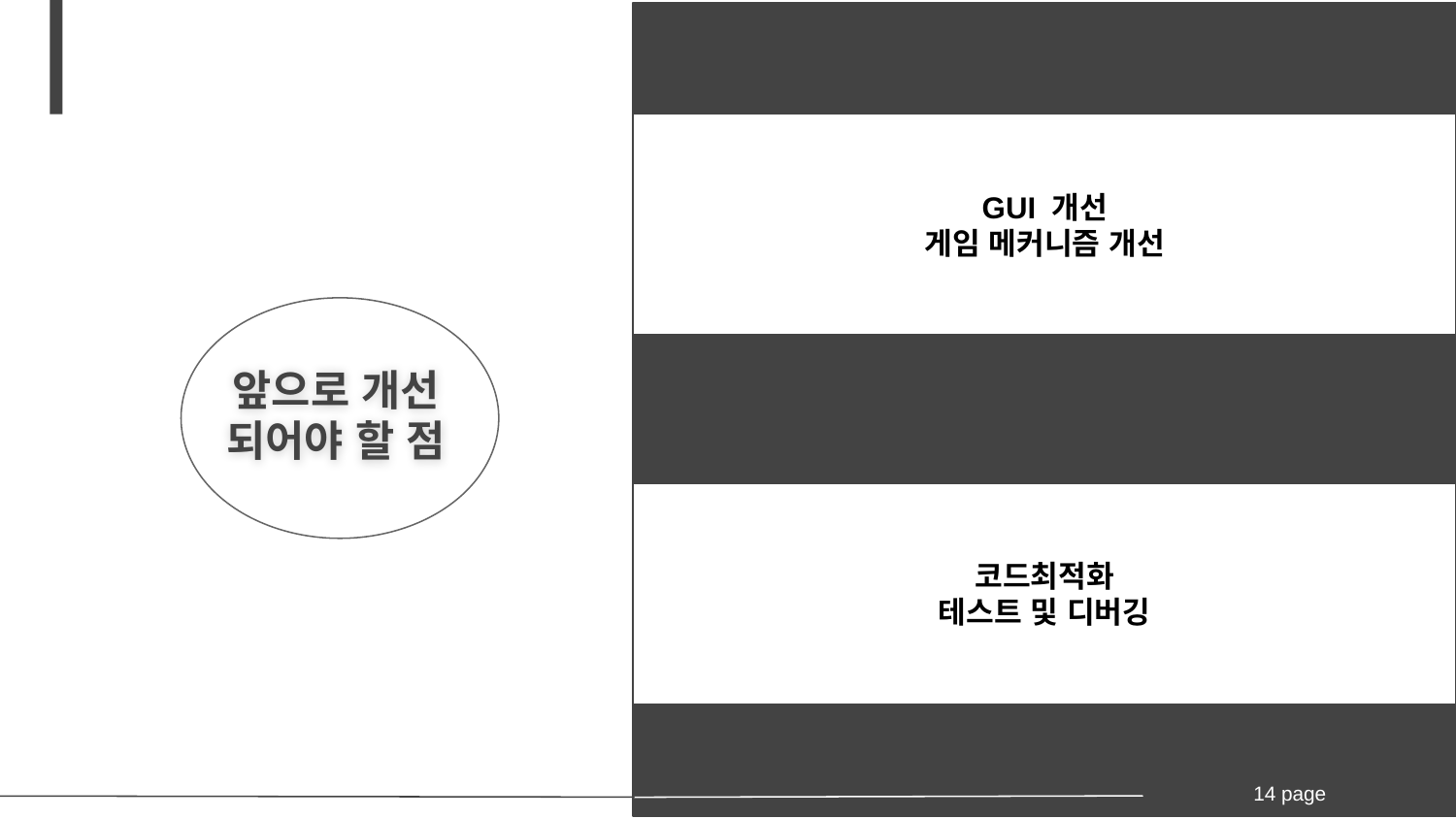

GUI 개선
게임 메커니즘 개선
앞으로 개선 되어야 할 점

코드최적화
테스트 및 디버깅
14 page